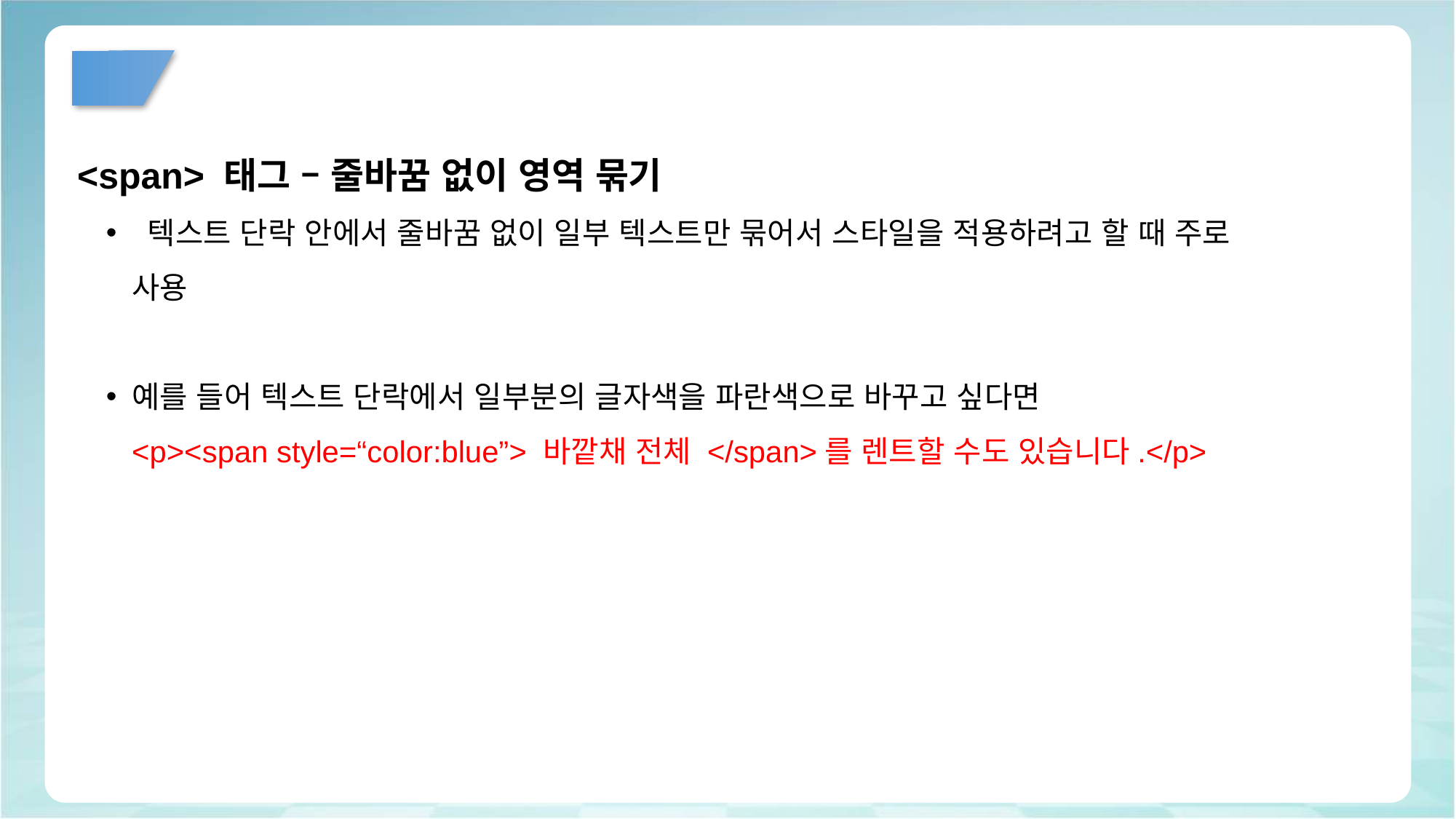

#
<span> 태그 – 줄바꿈 없이 영역 묶기
 텍스트 단락 안에서 줄바꿈 없이 일부 텍스트만 묶어서 스타일을 적용하려고 할 때 주로 사용

예를 들어 텍스트 단락에서 일부분의 글자색을 파란색으로 바꾸고 싶다면
<p><span style=“color:blue”> 바깥채 전체 </span>를 렌트할 수도 있습니다.</p>